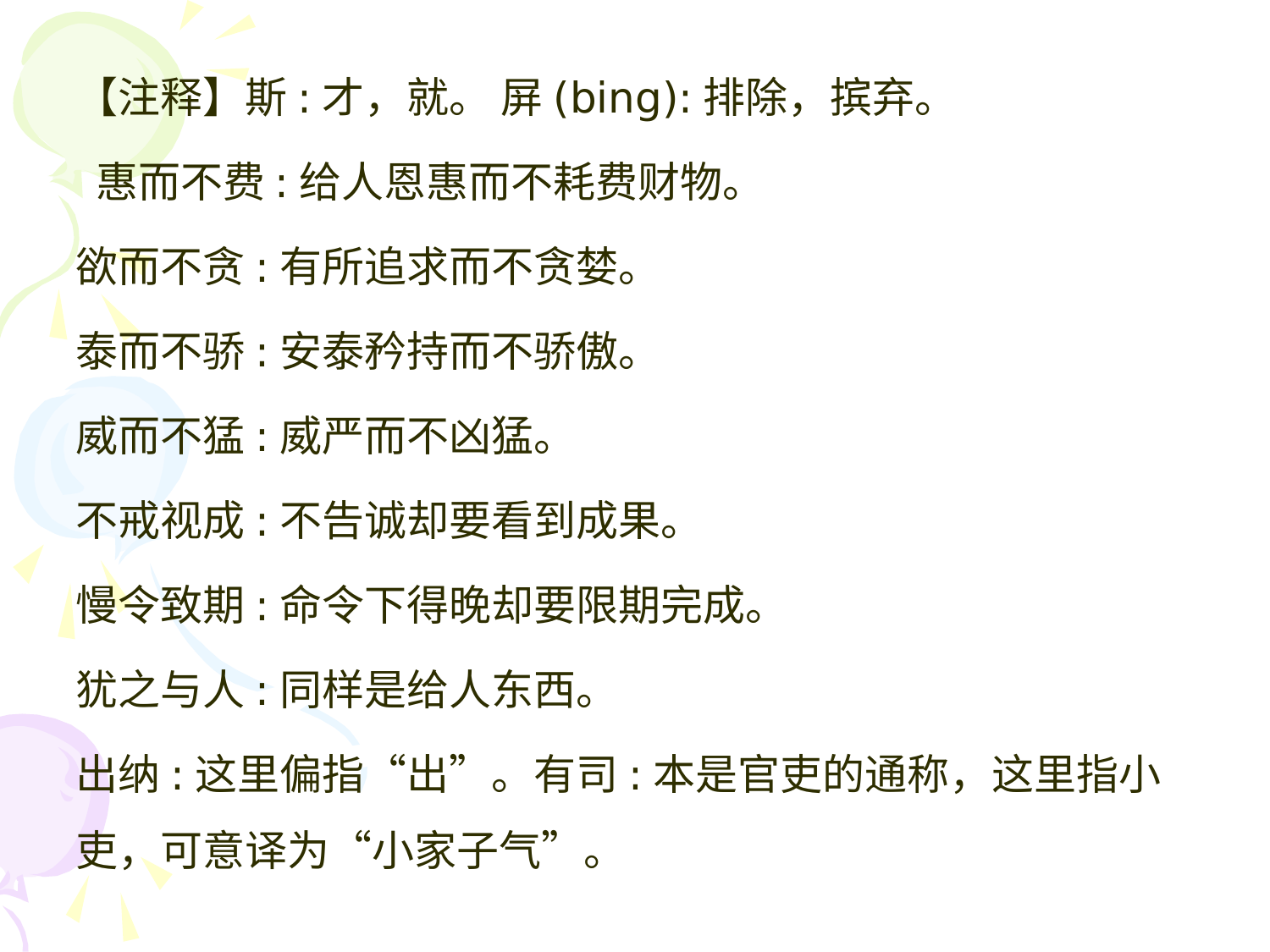

【注释】斯:才，就。 屏(bing):排除，摈弃。
 惠而不费:给人恩惠而不耗费财物。
欲而不贪:有所追求而不贪婪。
泰而不骄:安泰矜持而不骄傲。
威而不猛:威严而不凶猛。
不戒视成:不告诚却要看到成果。
慢令致期:命令下得晚却要限期完成。
犹之与人:同样是给人东西。
出纳:这里偏指“出”。有司:本是官吏的通称，这里指小吏，可意译为“小家子气”。